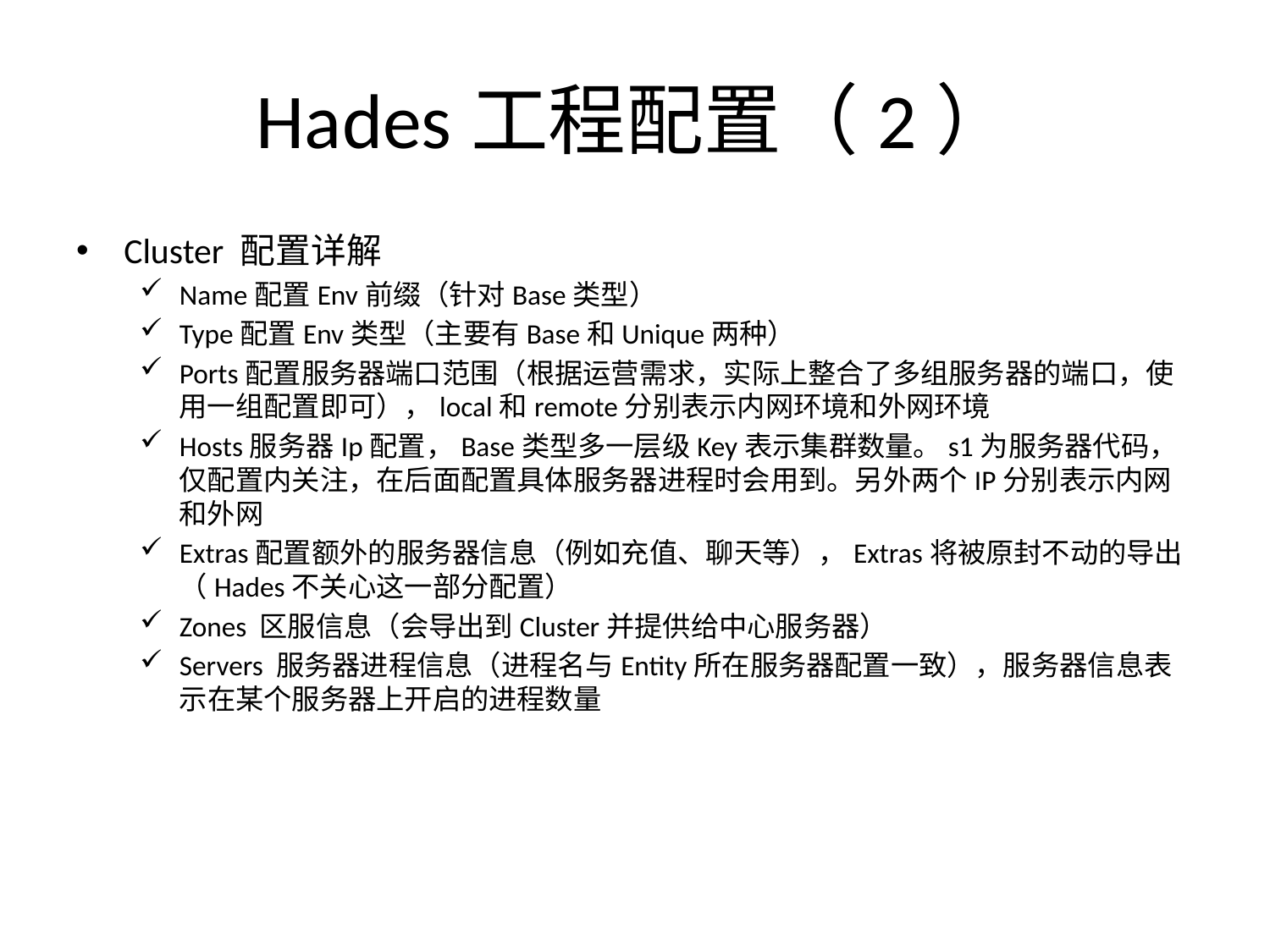

# Hades工程配置（2）
Cluster 配置详解
Name配置Env前缀（针对Base类型）
Type配置Env类型（主要有Base和Unique两种）
Ports配置服务器端口范围（根据运营需求，实际上整合了多组服务器的端口，使用一组配置即可），local和remote分别表示内网环境和外网环境
Hosts服务器Ip配置，Base类型多一层级Key表示集群数量。s1为服务器代码，仅配置内关注，在后面配置具体服务器进程时会用到。另外两个IP分别表示内网和外网
Extras配置额外的服务器信息（例如充值、聊天等），Extras将被原封不动的导出（Hades不关心这一部分配置）
Zones 区服信息（会导出到Cluster并提供给中心服务器）
Servers 服务器进程信息（进程名与Entity所在服务器配置一致），服务器信息表示在某个服务器上开启的进程数量